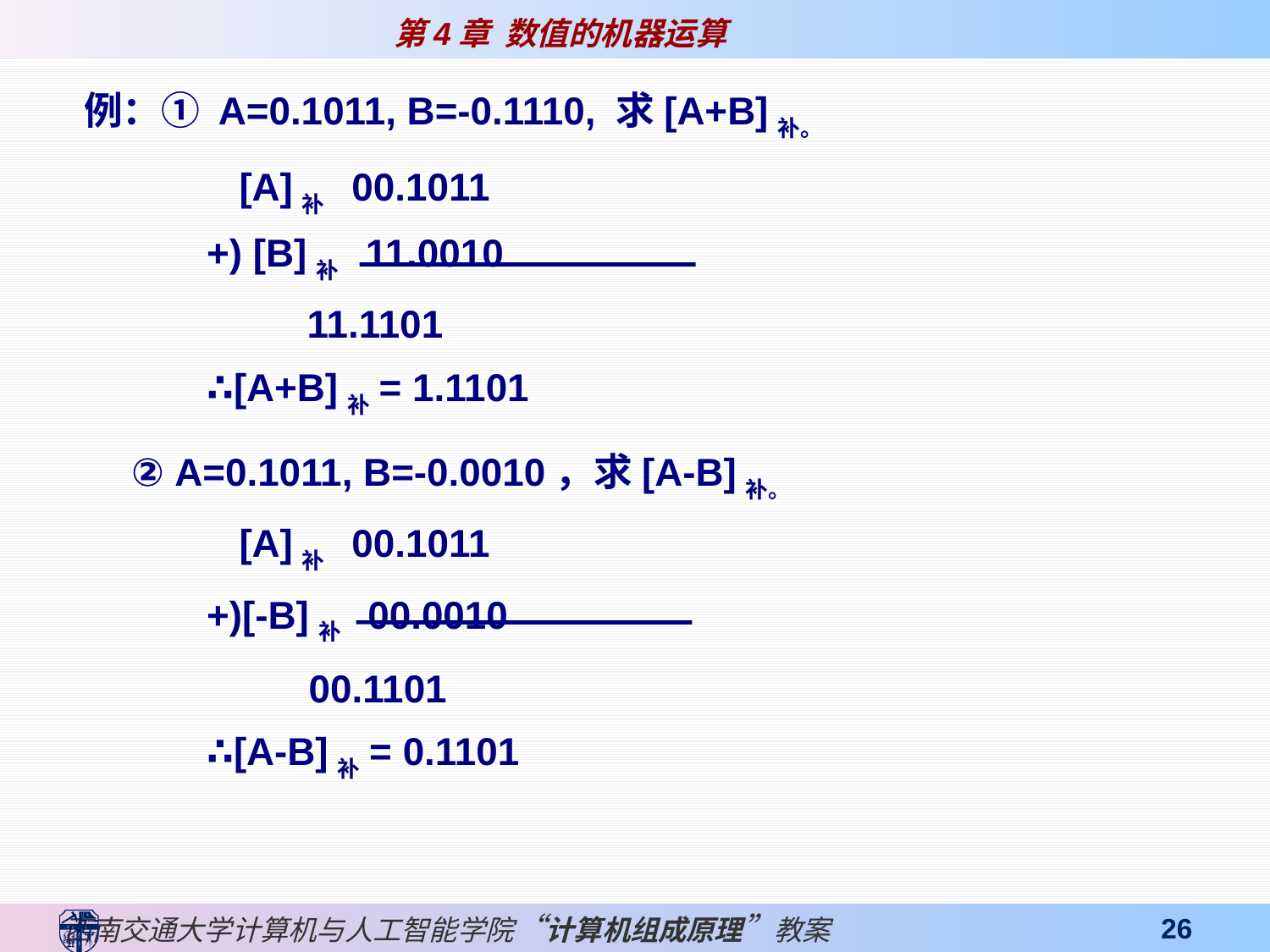

例：① A=0.1011, B=-0.1110, 求[A+B]补。
                     [A]补  00.1011
                  +) [B]补  11.0010
                            11.1101
                  ∴[A+B]补= 1.1101

           ② A=0.1011, B=-0.0010，求[A-B]补。
                     [A]补  00.1011
                  +)[-B]补  00.0010
                            00.1101
                  ∴[A-B]补= 0.1101